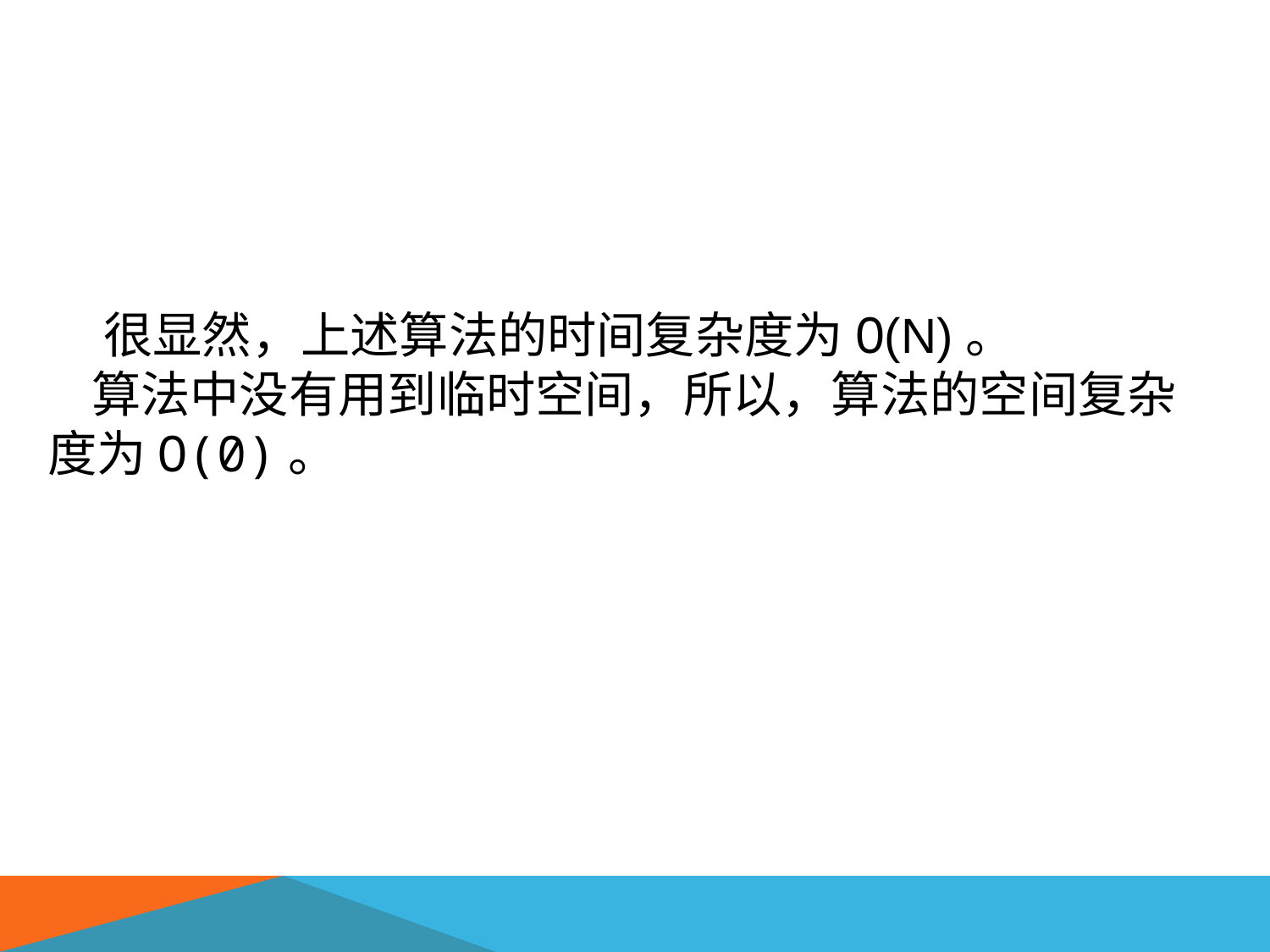

# 很显然，上述算法的时间复杂度为O(n)。 算法中没有用到临时空间，所以，算法的空间复杂度为O(0)。